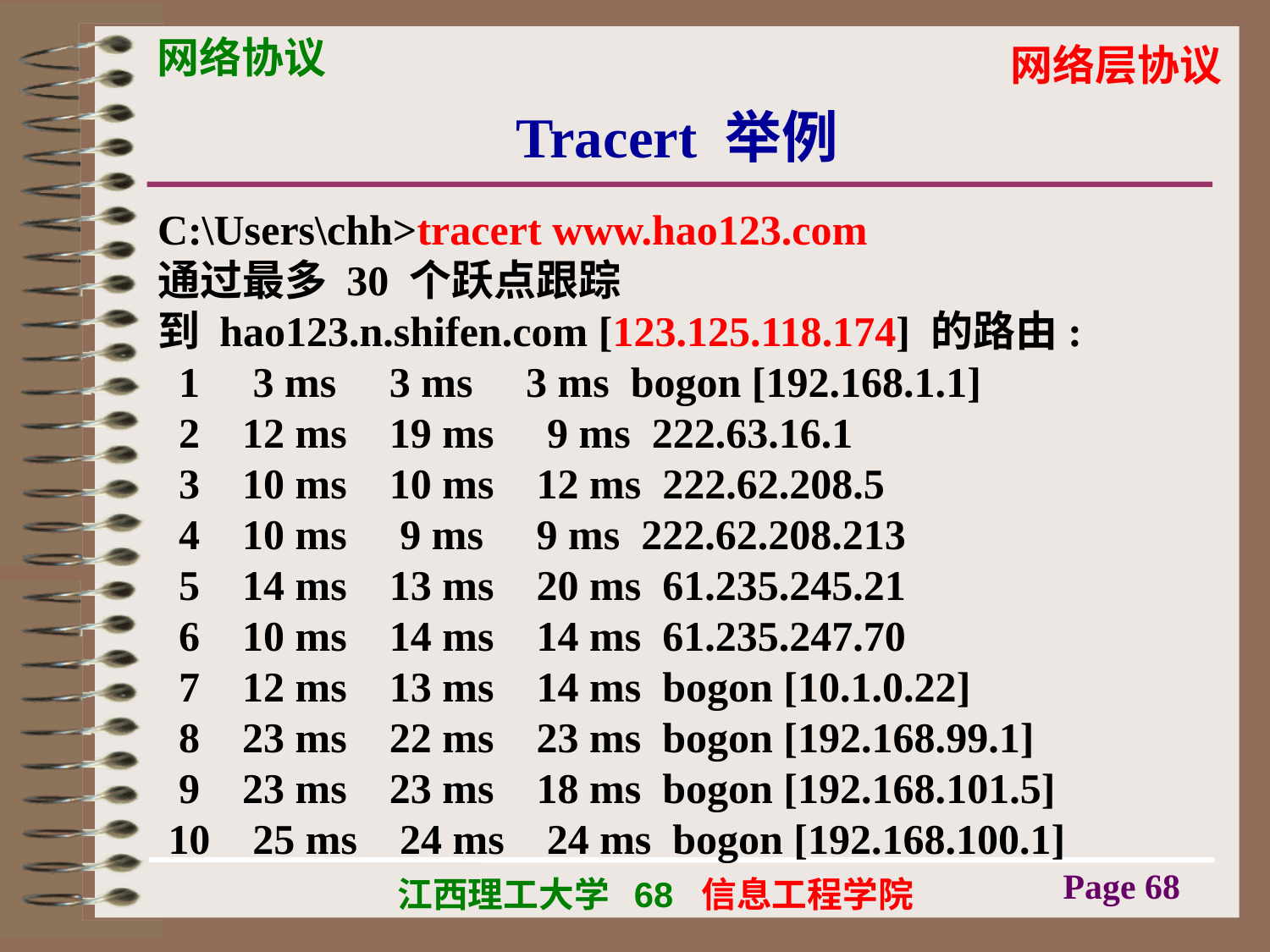

# Tracert 举例
C:\Users\chh>tracert www.hao123.com
通过最多 30 个跃点跟踪
到 hao123.n.shifen.com [123.125.118.174] 的路由:
  1     3 ms     3 ms     3 ms  bogon [192.168.1.1]
  2    12 ms    19 ms     9 ms  222.63.16.1
  3    10 ms    10 ms    12 ms  222.62.208.5
  4    10 ms     9 ms     9 ms  222.62.208.213
  5    14 ms    13 ms    20 ms  61.235.245.21
  6    10 ms    14 ms    14 ms  61.235.247.70
  7    12 ms    13 ms    14 ms  bogon [10.1.0.22]
  8    23 ms    22 ms    23 ms  bogon [192.168.99.1]
  9    23 ms    23 ms    18 ms  bogon [192.168.101.5]
 10    25 ms    24 ms    24 ms  bogon [192.168.100.1]
Page 68